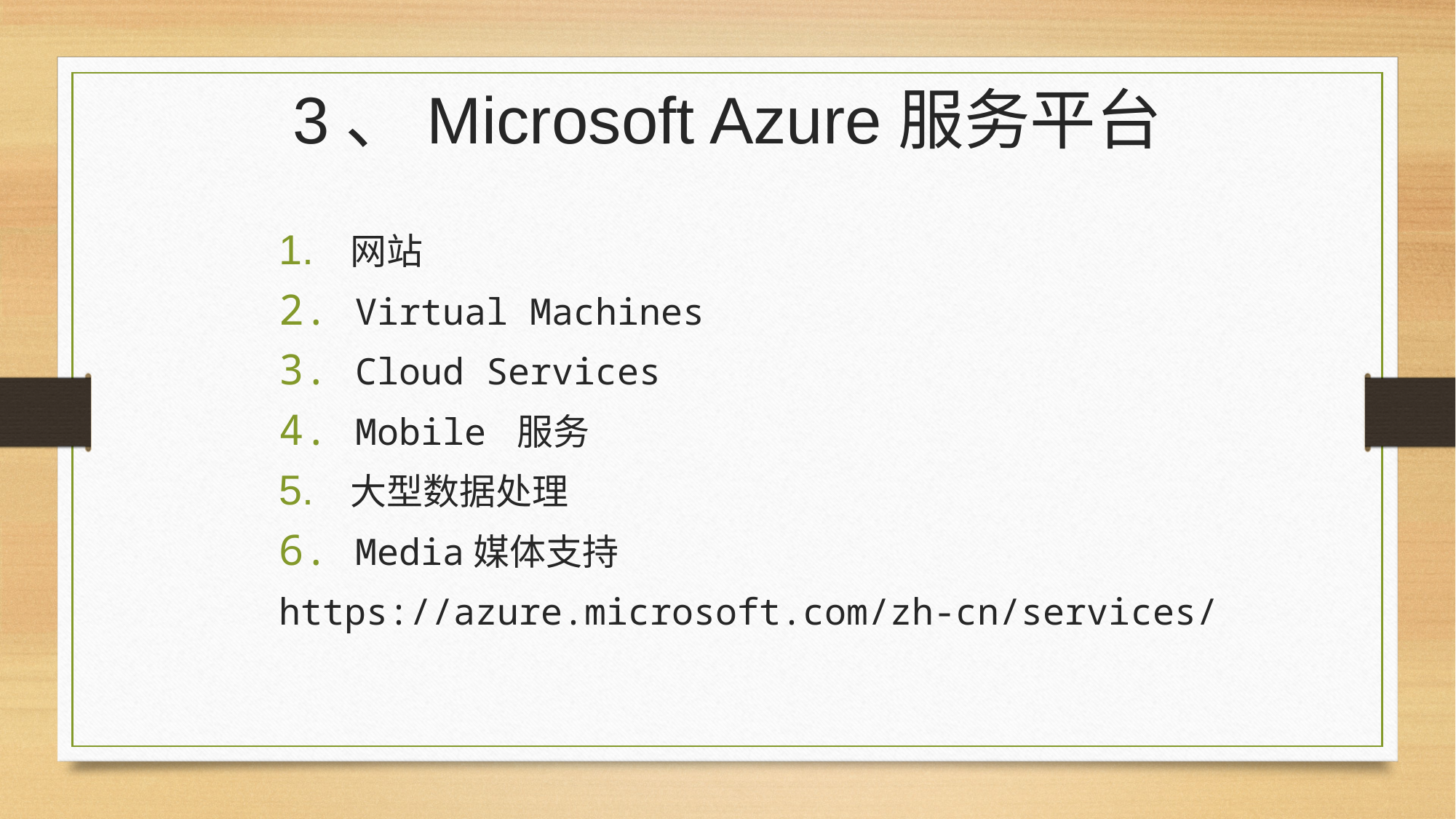

# 3、Microsoft Azure服务平台

 网站
 Virtual Machines
 Cloud Services
 Mobile 服务
 大型数据处理
 Media媒体支持
https://azure.microsoft.com/zh-cn/services/